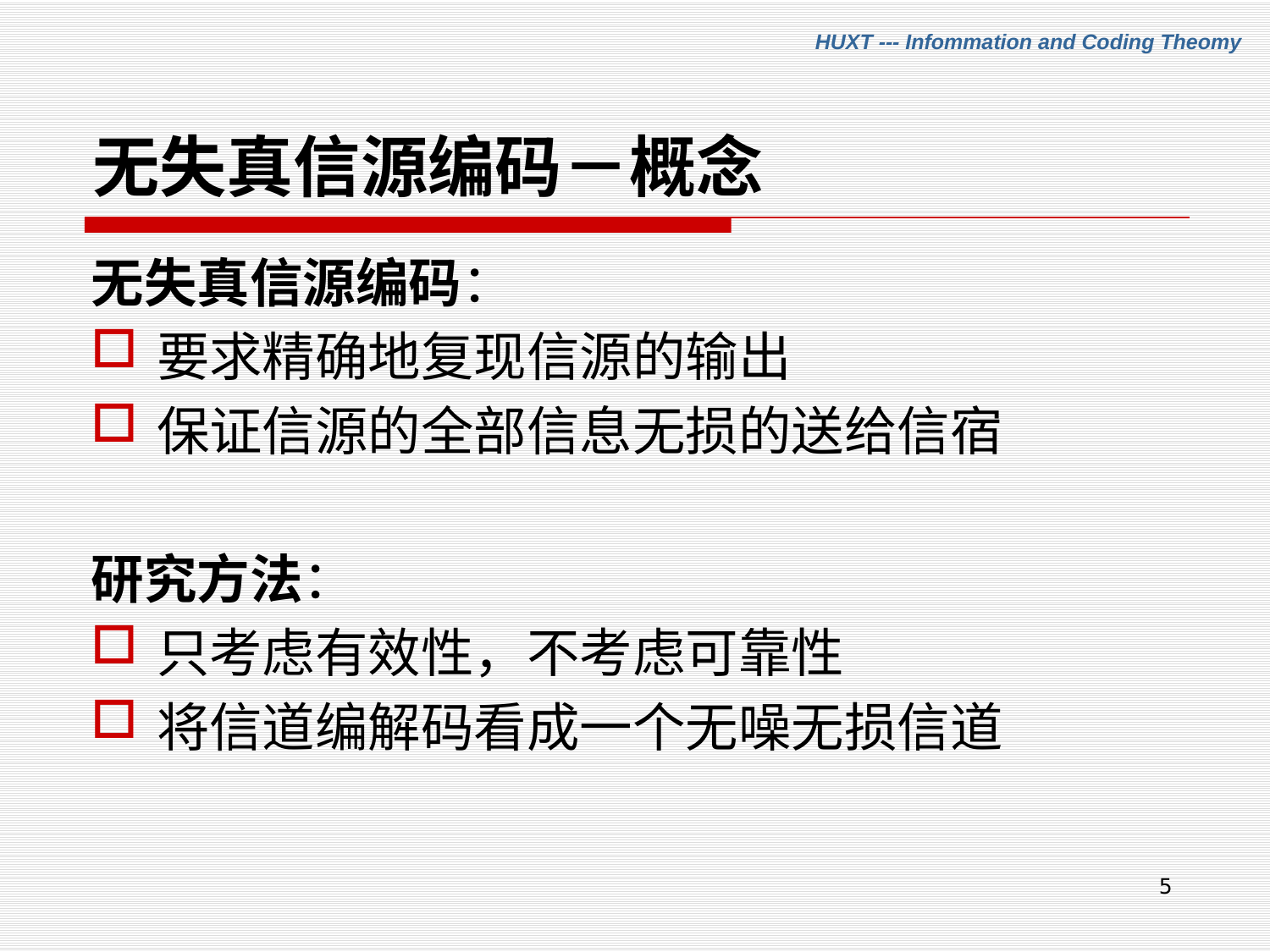

# 无失真信源编码－概念
无失真信源编码：
要求精确地复现信源的输出
保证信源的全部信息无损的送给信宿

研究方法：
只考虑有效性，不考虑可靠性
将信道编解码看成一个无噪无损信道
5